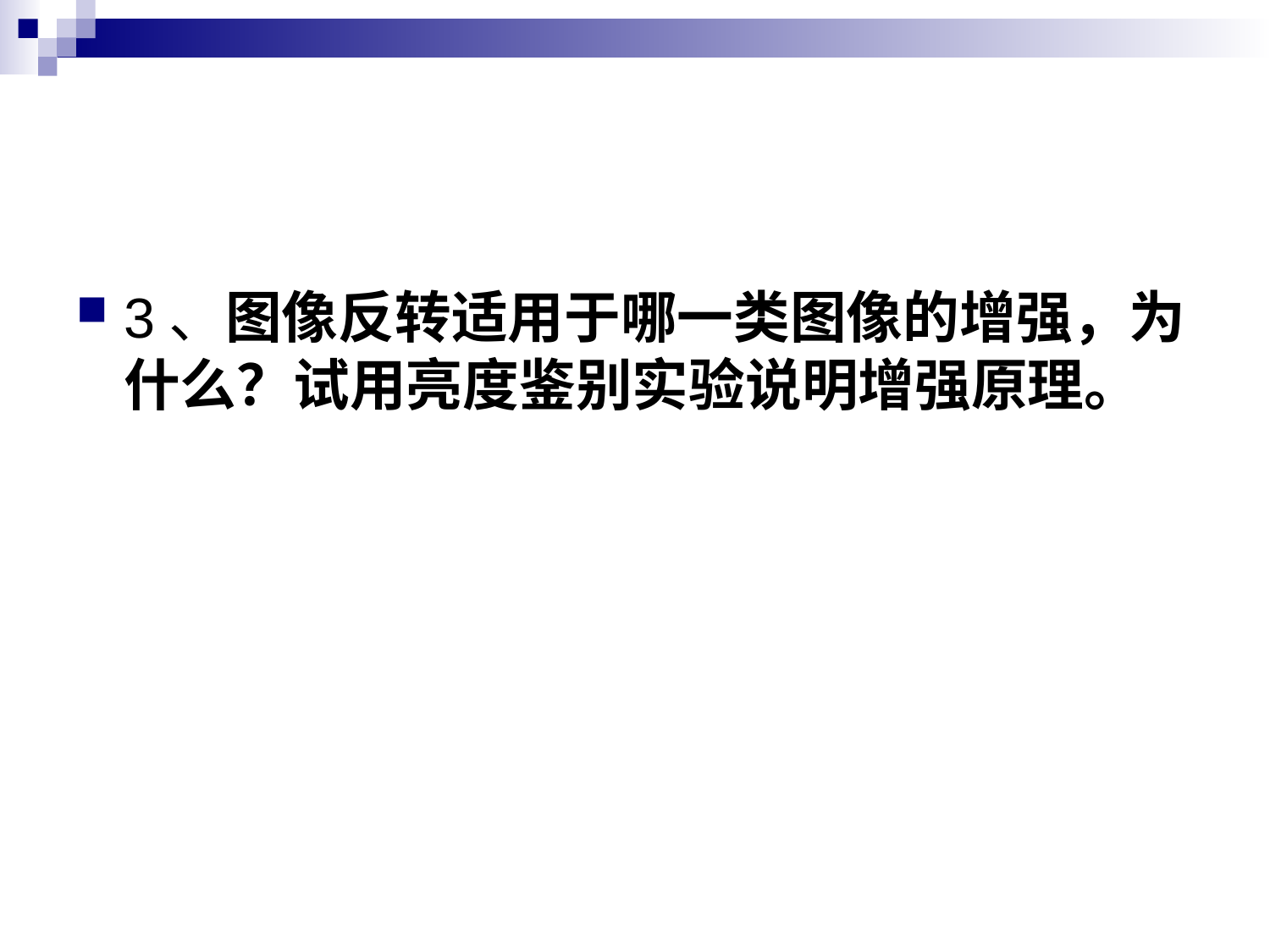

3、图像反转适用于哪一类图像的增强，为什么？试用亮度鉴别实验说明增强原理。